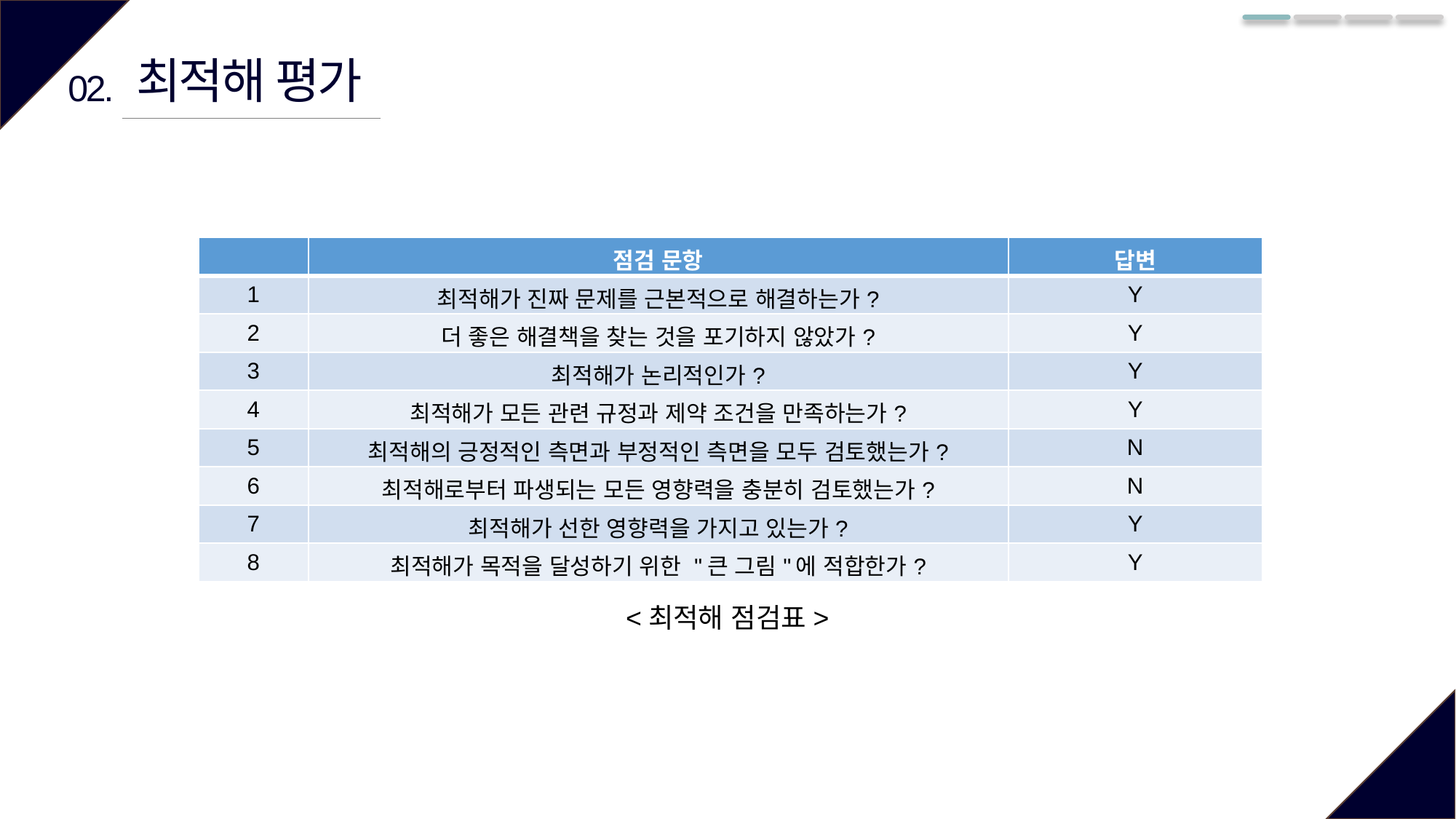

최적해 평가
02.
|  | 점검 문항 | 답변 |
| --- | --- | --- |
| 1 | 최적해가 진짜 문제를 근본적으로 해결하는가? | Y |
| 2 | 더 좋은 해결책을 찾는 것을 포기하지 않았가? | Y |
| 3 | 최적해가 논리적인가? | Y |
| 4 | 최적해가 모든 관련 규정과 제약 조건을 만족하는가? | Y |
| 5 | 최적해의 긍정적인 측면과 부정적인 측면을 모두 검토했는가? | N |
| 6 | 최적해로부터 파생되는 모든 영향력을 충분히 검토했는가? | N |
| 7 | 최적해가 선한 영향력을 가지고 있는가? | Y |
| 8 | 최적해가 목적을 달성하기 위한 "큰 그림"에 적합한가? | Y |
<최적해 점검표>